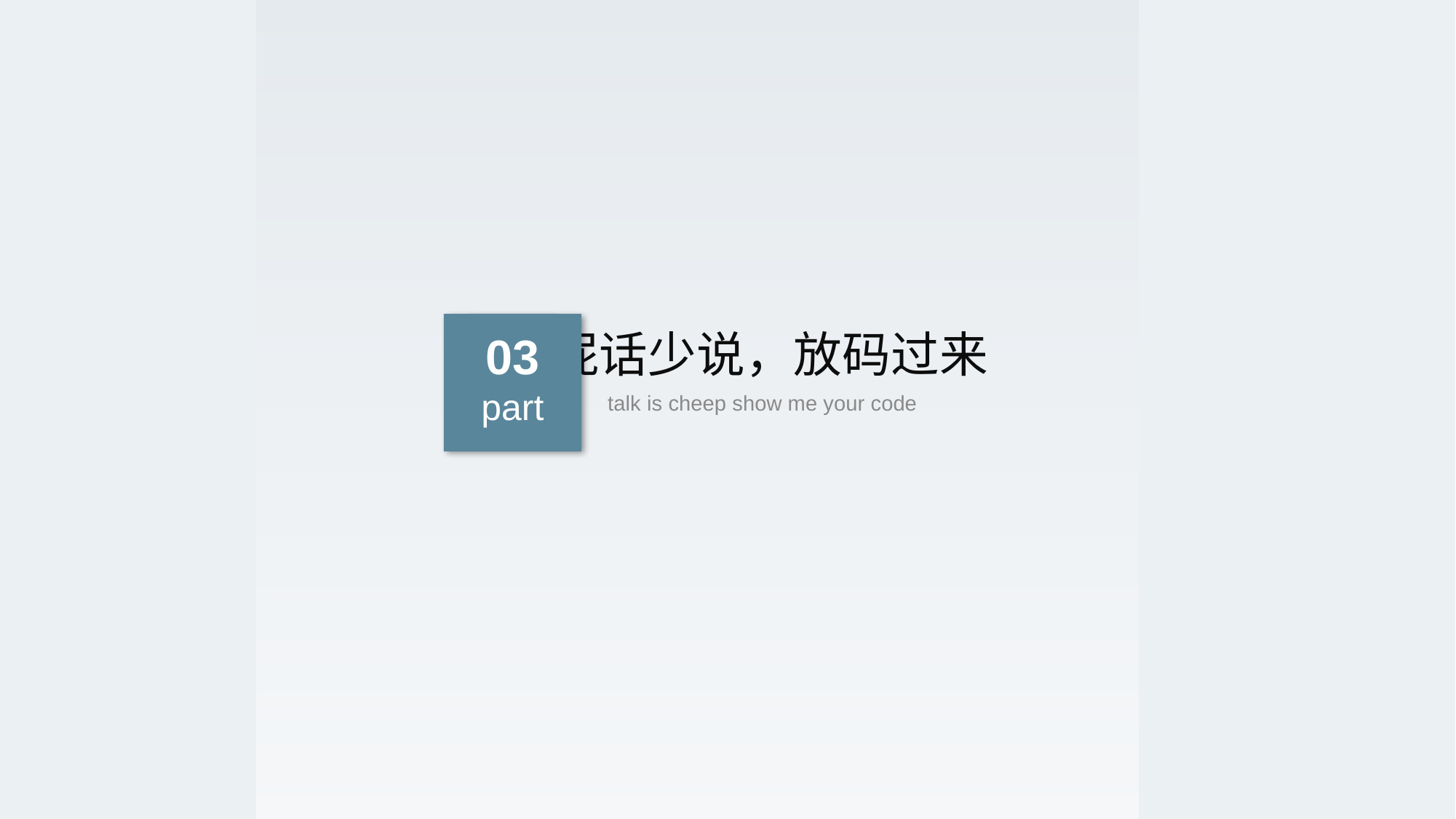

屁话少说，放码过来

03
part
talk is cheep show me your code